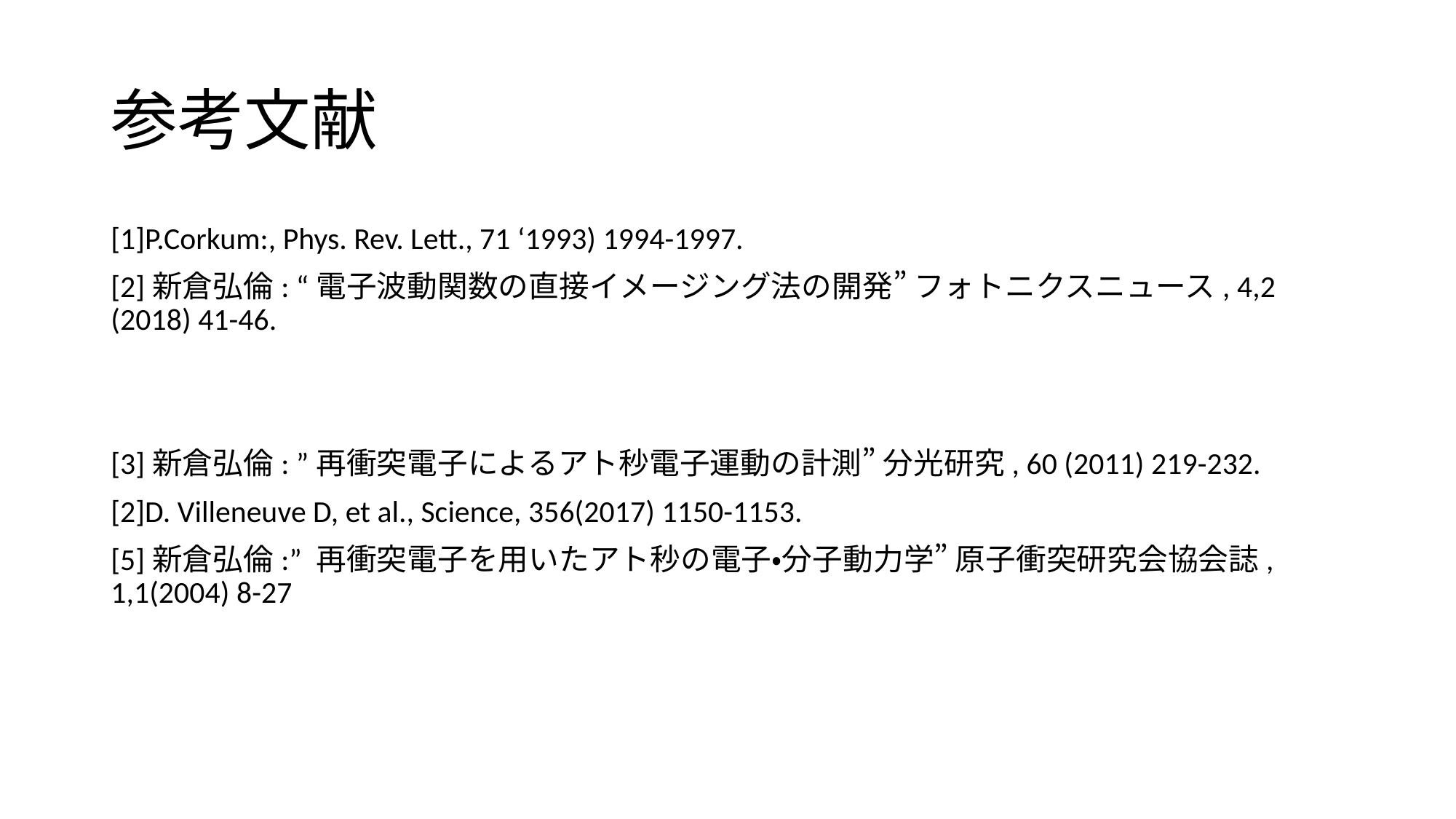

# 参考文献
[1]P.Corkum:, Phys. Rev. Lett., 71 ‘1993) 1994-1997.
[2]新倉弘倫: “電子波動関数の直接イメージング法の開発” フォトニクスニュース, 4,2 (2018) 41-46.

[3]新倉弘倫: ”再衝突電子によるアト秒電子運動の計測” 分光研究, 60 (2011) 219-232.
[2]D. Villeneuve D, et al., Science, 356(2017) 1150-1153.
[5]新倉弘倫:” 再衝突電子を用いたアト秒の電子・分子動力学” 原子衝突研究会協会誌, 1,1(2004) 8-27